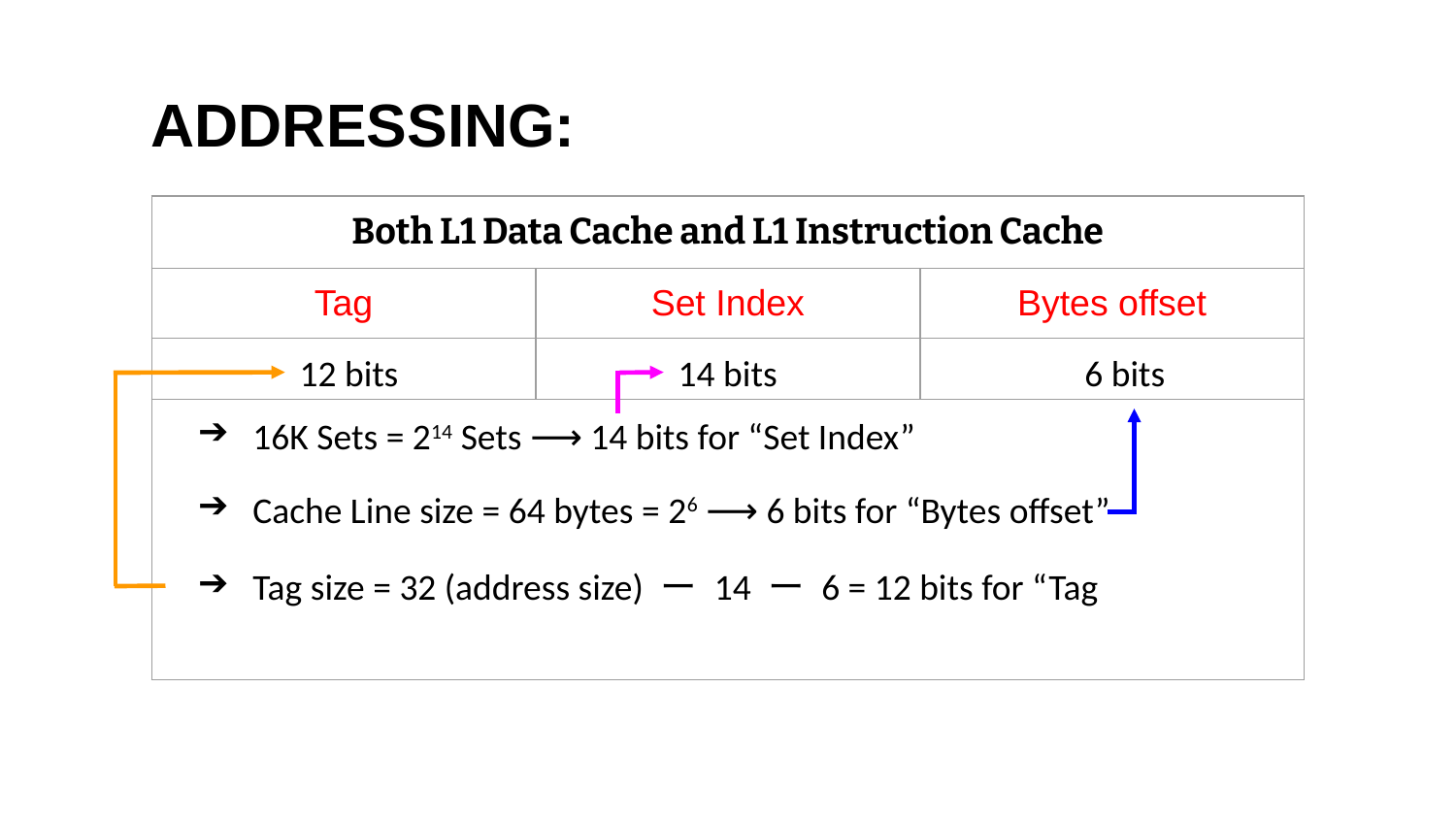

# Addressing:
| Both L1 Data Cache and L1 Instruction Cache |  |  |
| --- | --- | --- |
| Tag | Set Index | Bytes offset |
|  |  |  |
|  |  |  |
12 bits
14 bits
6 bits
16K Sets = 214 Sets ⟶ 14 bits for “Set Index”
Cache Line size = 64 bytes = 26 ⟶ 6 bits for “Bytes offset”
Tag size = 32 (address size) ー 14 ー 6 = 12 bits for “Tag”
8